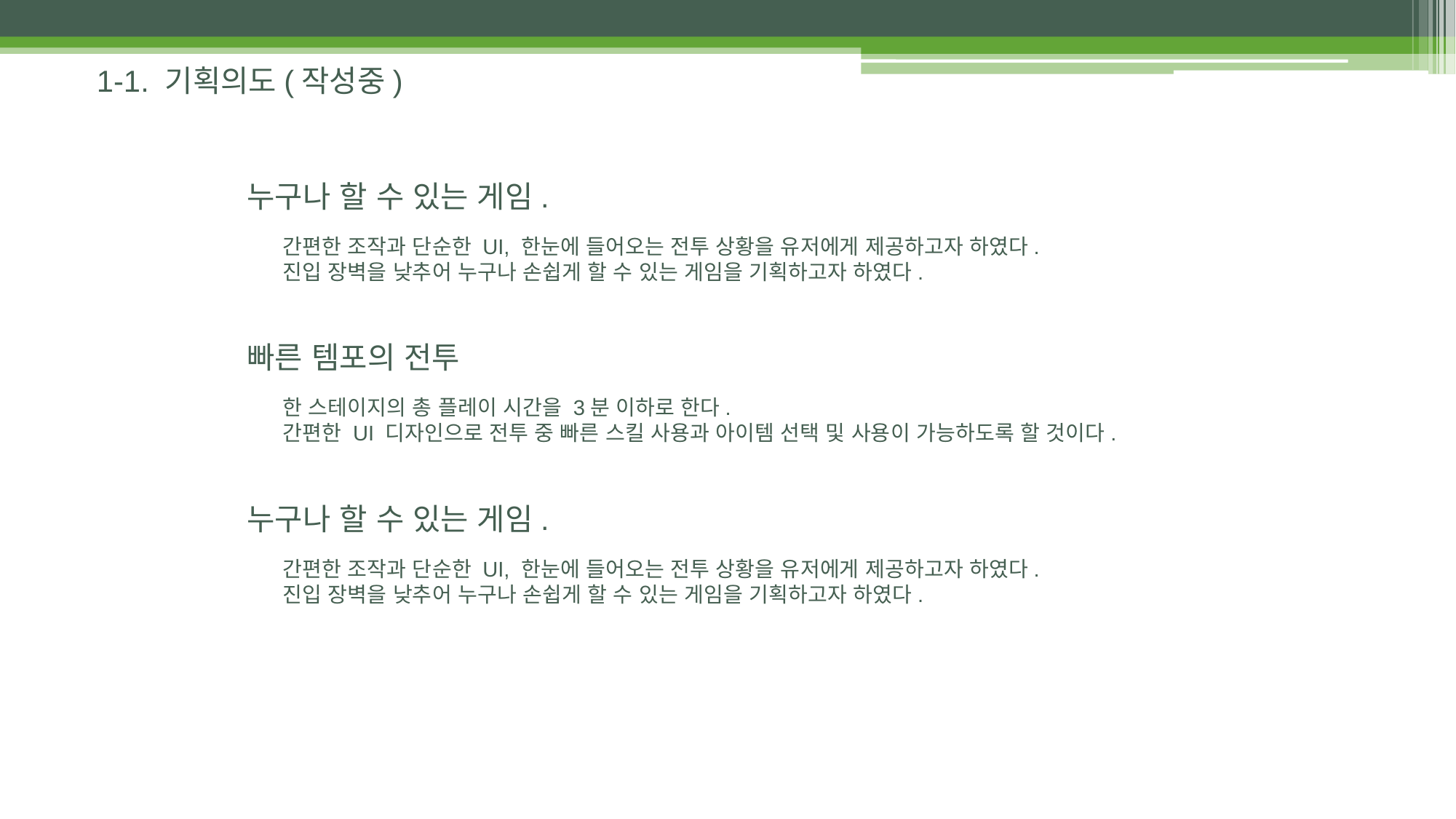

# 1-1. 기획의도(작성중)
누구나 할 수 있는 게임.
간편한 조작과 단순한 UI, 한눈에 들어오는 전투 상황을 유저에게 제공하고자 하였다.
진입 장벽을 낮추어 누구나 손쉽게 할 수 있는 게임을 기획하고자 하였다.

빠른 템포의 전투
한 스테이지의 총 플레이 시간을 3분 이하로 한다.
간편한 UI 디자인으로 전투 중 빠른 스킬 사용과 아이템 선택 및 사용이 가능하도록 할 것이다.
누구나 할 수 있는 게임.
간편한 조작과 단순한 UI, 한눈에 들어오는 전투 상황을 유저에게 제공하고자 하였다.
진입 장벽을 낮추어 누구나 손쉽게 할 수 있는 게임을 기획하고자 하였다.